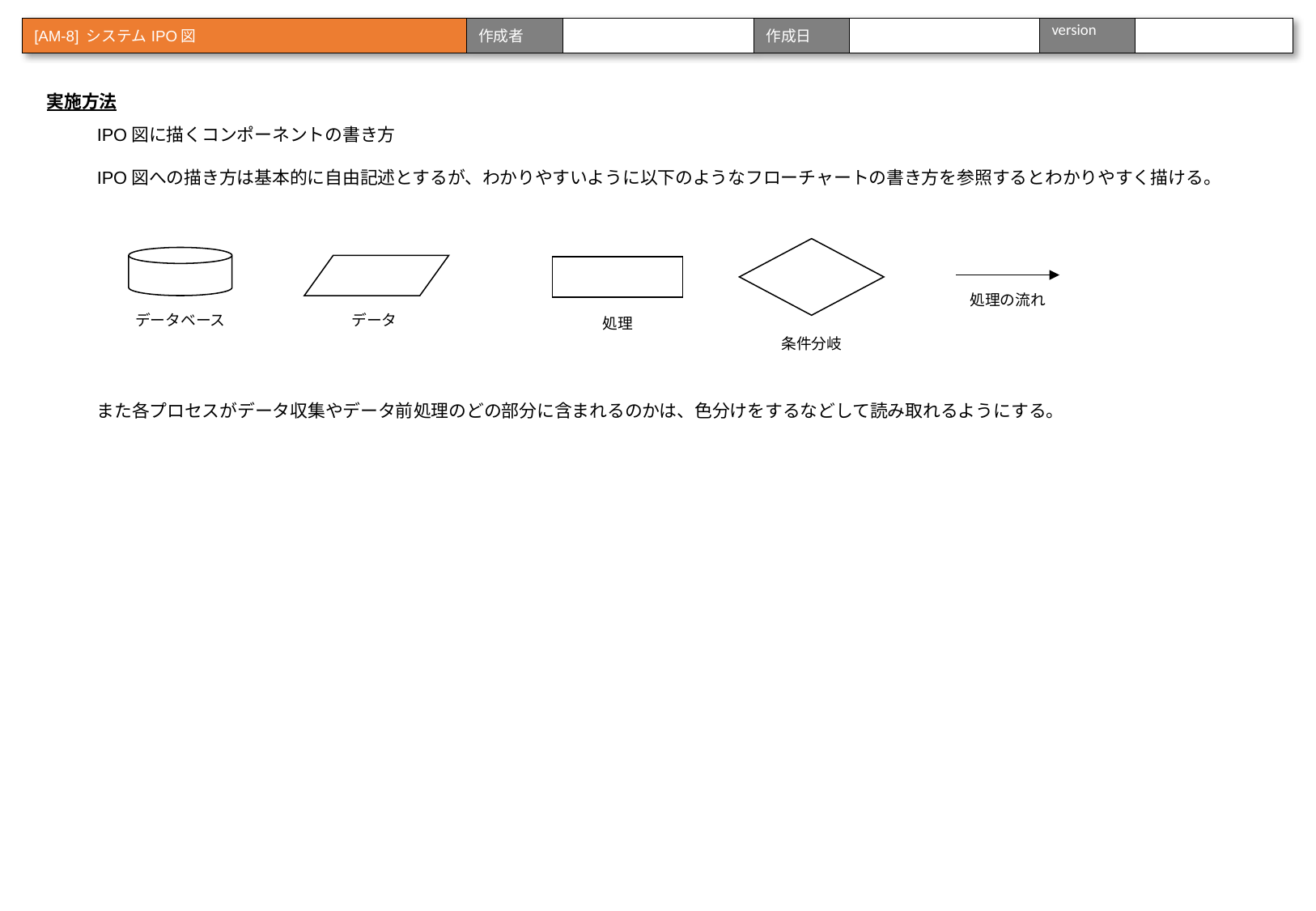

| [AM-8] システムIPO図 | 作成者 |  | 作成日 |  | version |  |
| --- | --- | --- | --- | --- | --- | --- |
実施方法
IPO図に描くコンポーネントの書き方

IPO図への描き方は基本的に自由記述とするが、わかりやすいように以下のようなフローチャートの書き方を参照するとわかりやすく描ける。

また各プロセスがデータ収集やデータ前処理のどの部分に含まれるのかは、色分けをするなどして読み取れるようにする。

処理の流れ
データベース
データ
処理
条件分岐